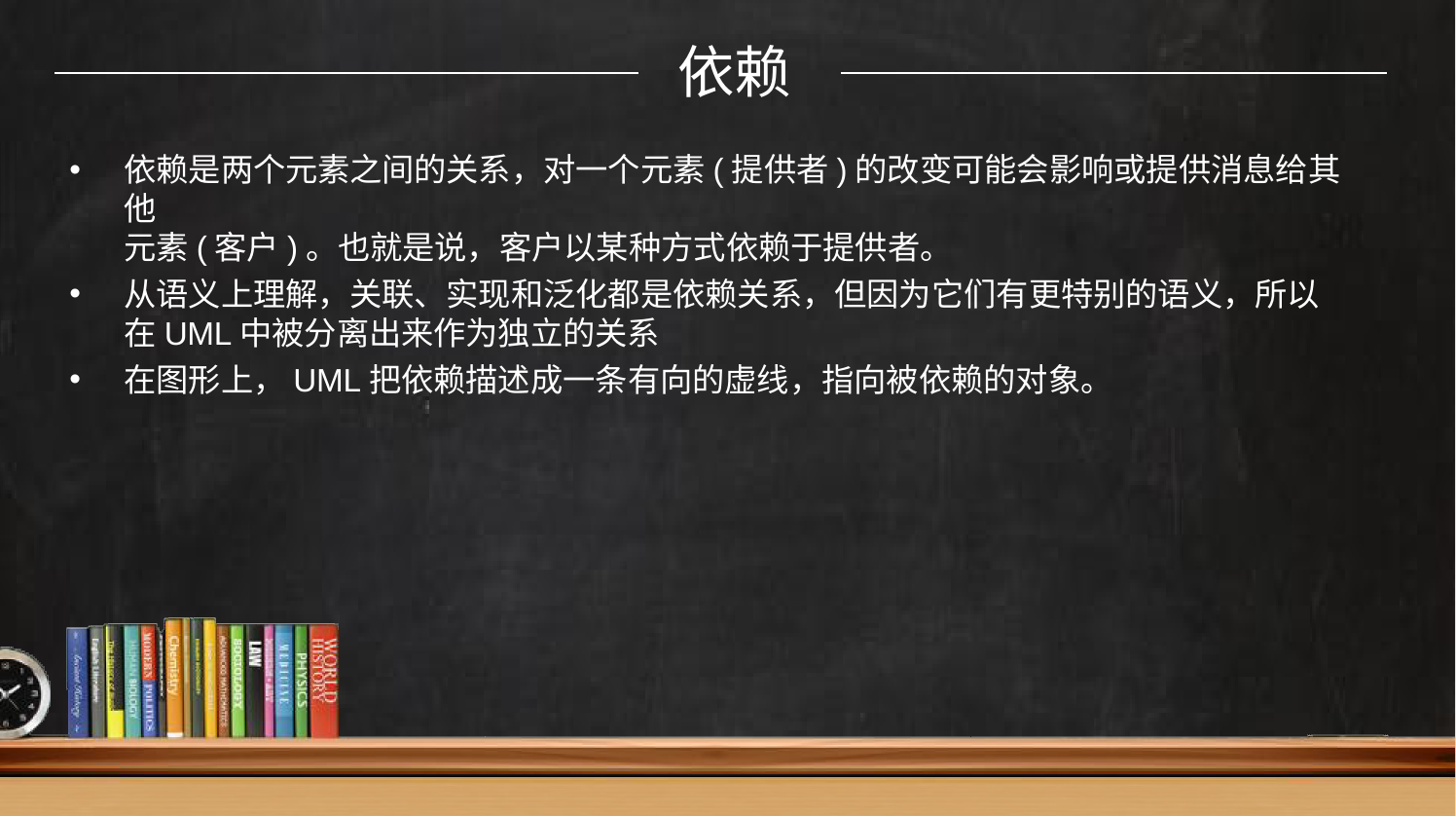

依赖

依赖是两个元素之间的关系，对一个元素(提供者)的改变可能会影响或提供消息给其他
元素(客户)。也就是说，客户以某种方式依赖于提供者。
从语义上理解，关联、实现和泛化都是依赖关系，但因为它们有更特别的语义，所以
在UML中被分离出来作为独立的关系
在图形上，UML把依赖描述成一条有向的虚线，指向被依赖的对象。